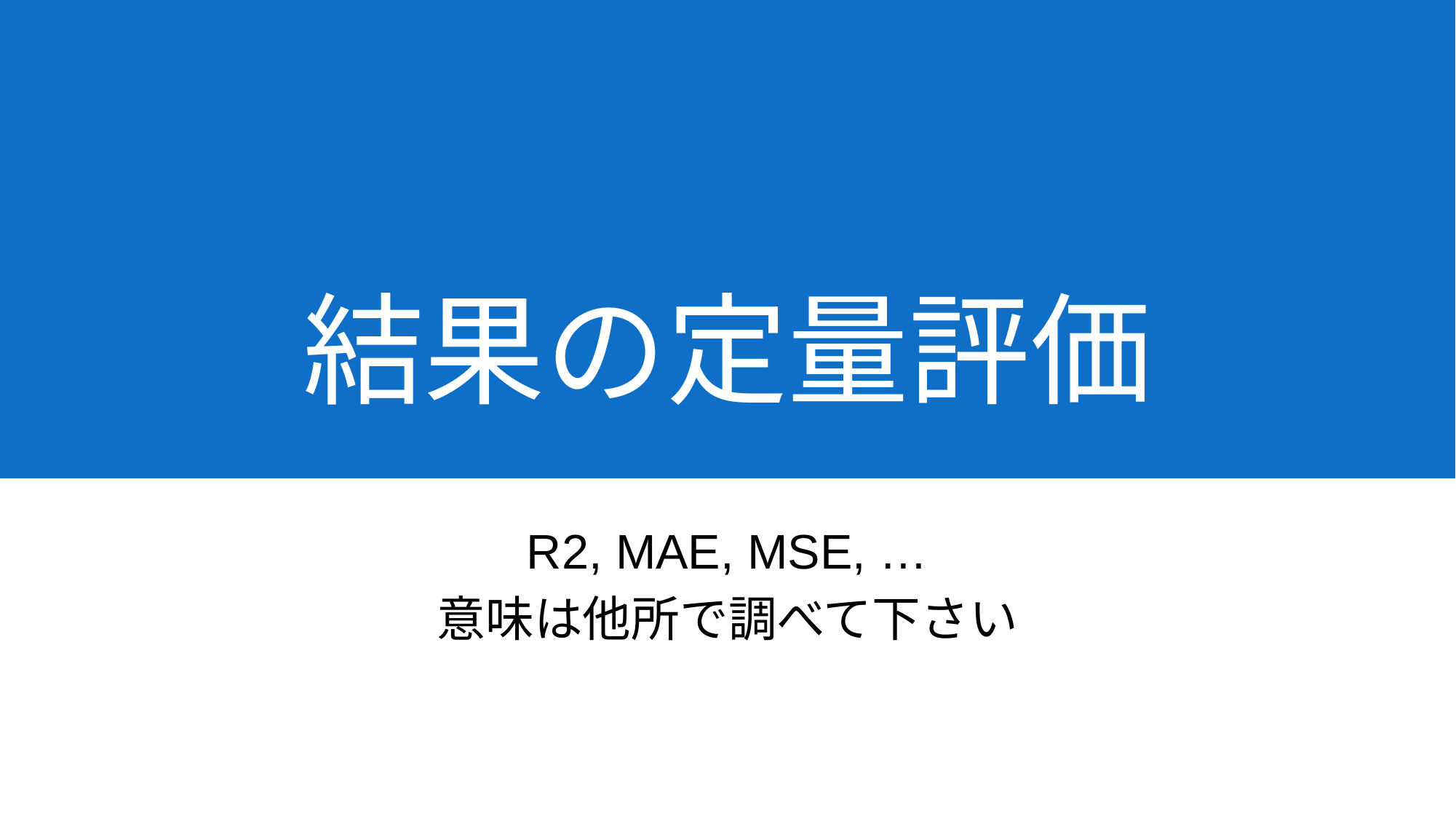

# 結果の定量評価
R2, MAE, MSE, …
意味は他所で調べて下さい